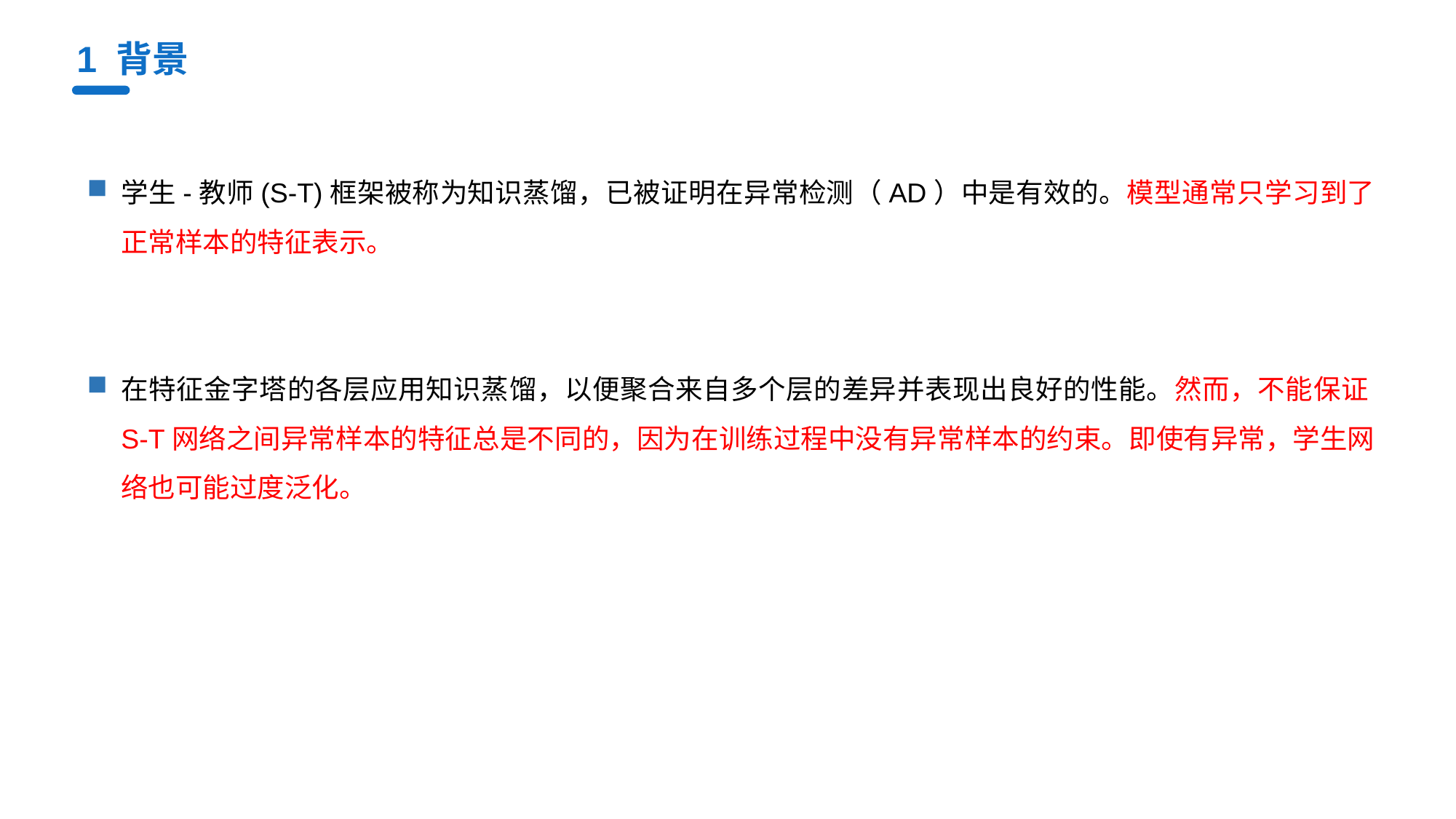

1 背景

学生-教师(S-T)框架被称为知识蒸馏，已被证明在异常检测（AD）中是有效的。模型通常只学习到了正常样本的特征表示。

在特征金字塔的各层应用知识蒸馏，以便聚合来自多个层的差异并表现出良好的性能。然而，不能保证S-T网络之间异常样本的特征总是不同的，因为在训练过程中没有异常样本的约束。即使有异常，学生网络也可能过度泛化。